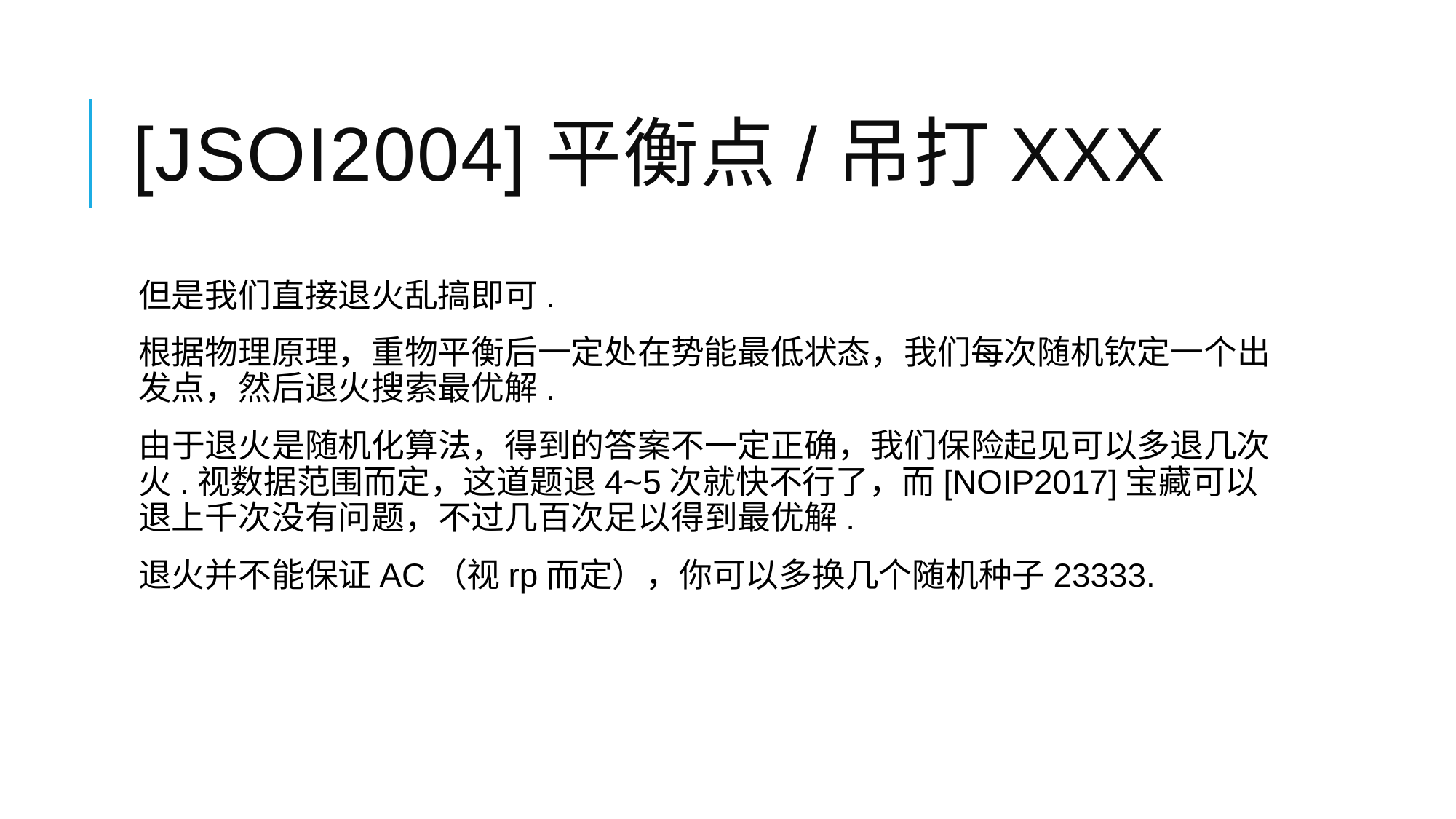

# [JSOI2004]平衡点/吊打xxx
但是我们直接退火乱搞即可.
根据物理原理，重物平衡后一定处在势能最低状态，我们每次随机钦定一个出发点，然后退火搜索最优解.
由于退火是随机化算法，得到的答案不一定正确，我们保险起见可以多退几次火.视数据范围而定，这道题退4~5次就快不行了，而[NOIP2017]宝藏可以退上千次没有问题，不过几百次足以得到最优解.
退火并不能保证AC（视rp而定），你可以多换几个随机种子23333.